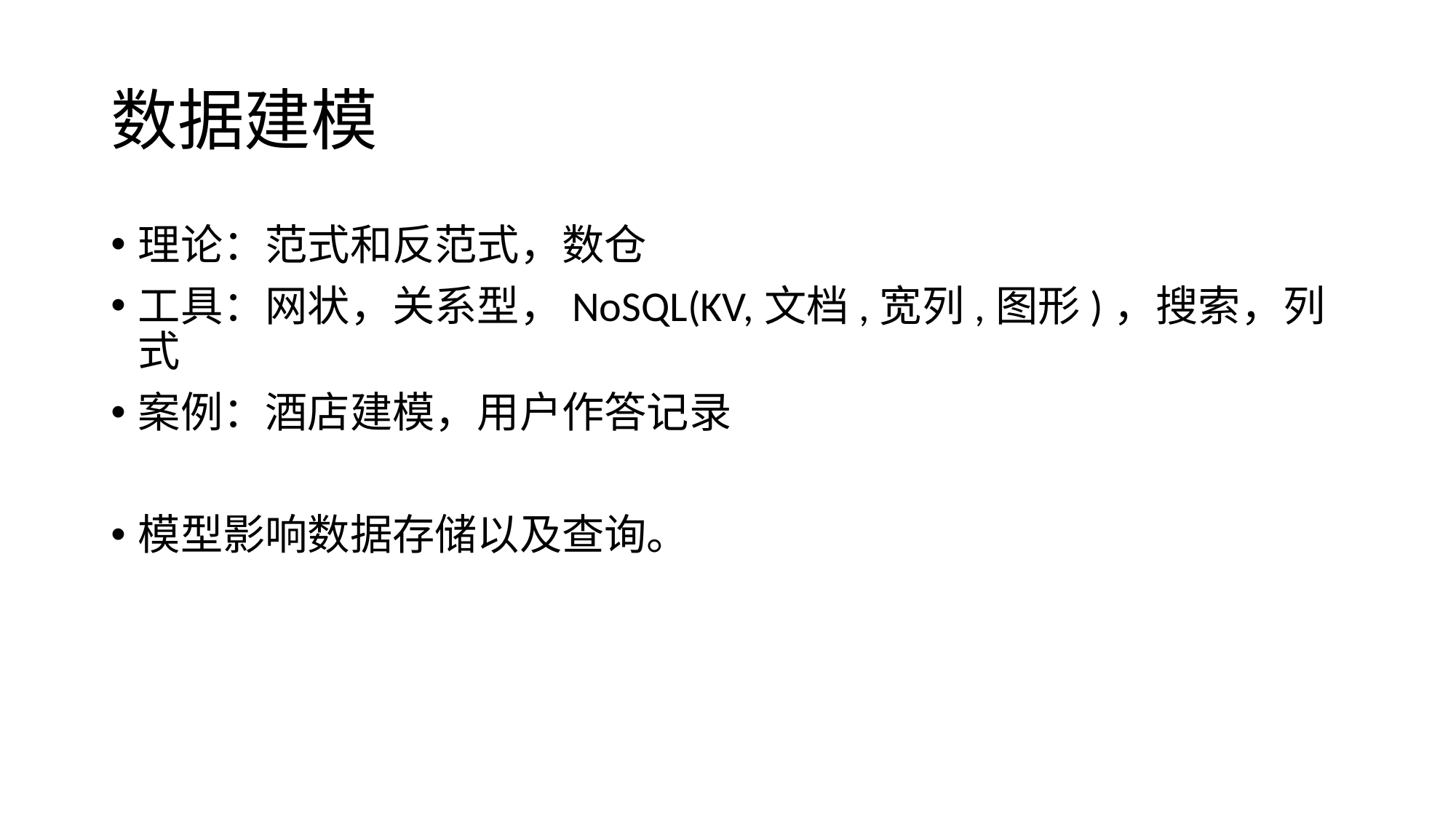

# 数据建模
理论：范式和反范式，数仓
工具：网状，关系型，NoSQL(KV,文档,宽列,图形)，搜索，列式
案例：酒店建模，用户作答记录

模型影响数据存储以及查询。